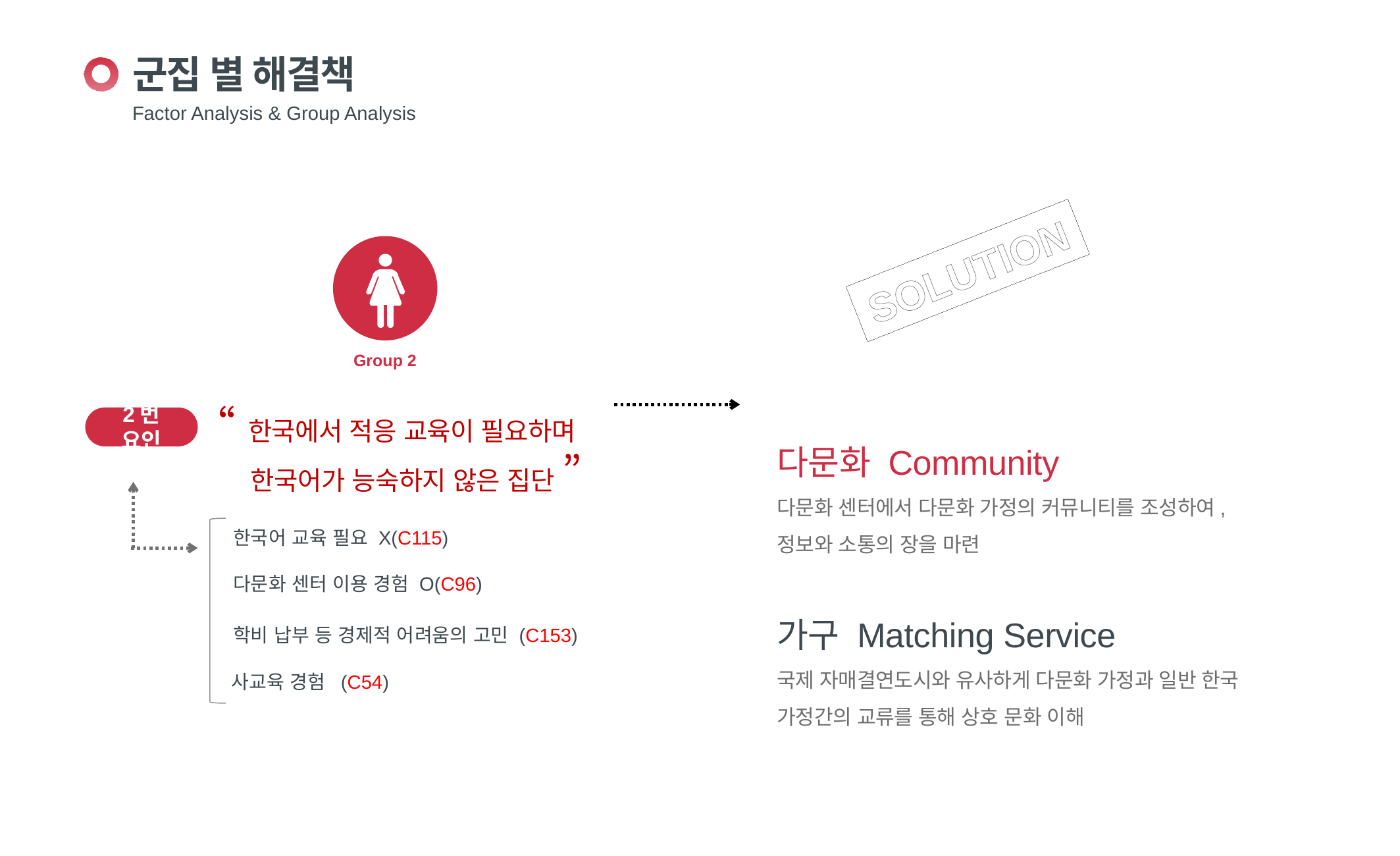

군집 별 해결책
Factor Analysis & Group Analysis

Group 2
“ 한국에서 적응 교육이 필요하며
        한국어가 능숙하지 않은 집단 ”
2번 요인

한국어 교육 필요 X(C115)
다문화 센터 이용 경험 O(C96)
학비 납부 등 경제적 어려움의 고민 (C153)
사교육 경험  (C54)
SOLUTION
다문화 Community
다문화 센터에서 다문화 가정의 커뮤니티를 조성하여, 정보와 소통의 장을 마련

가구 Matching Service
국제 자매결연도시와 유사하게 다문화 가정과 일반 한국 가정간의 교류를 통해 상호 문화 이해